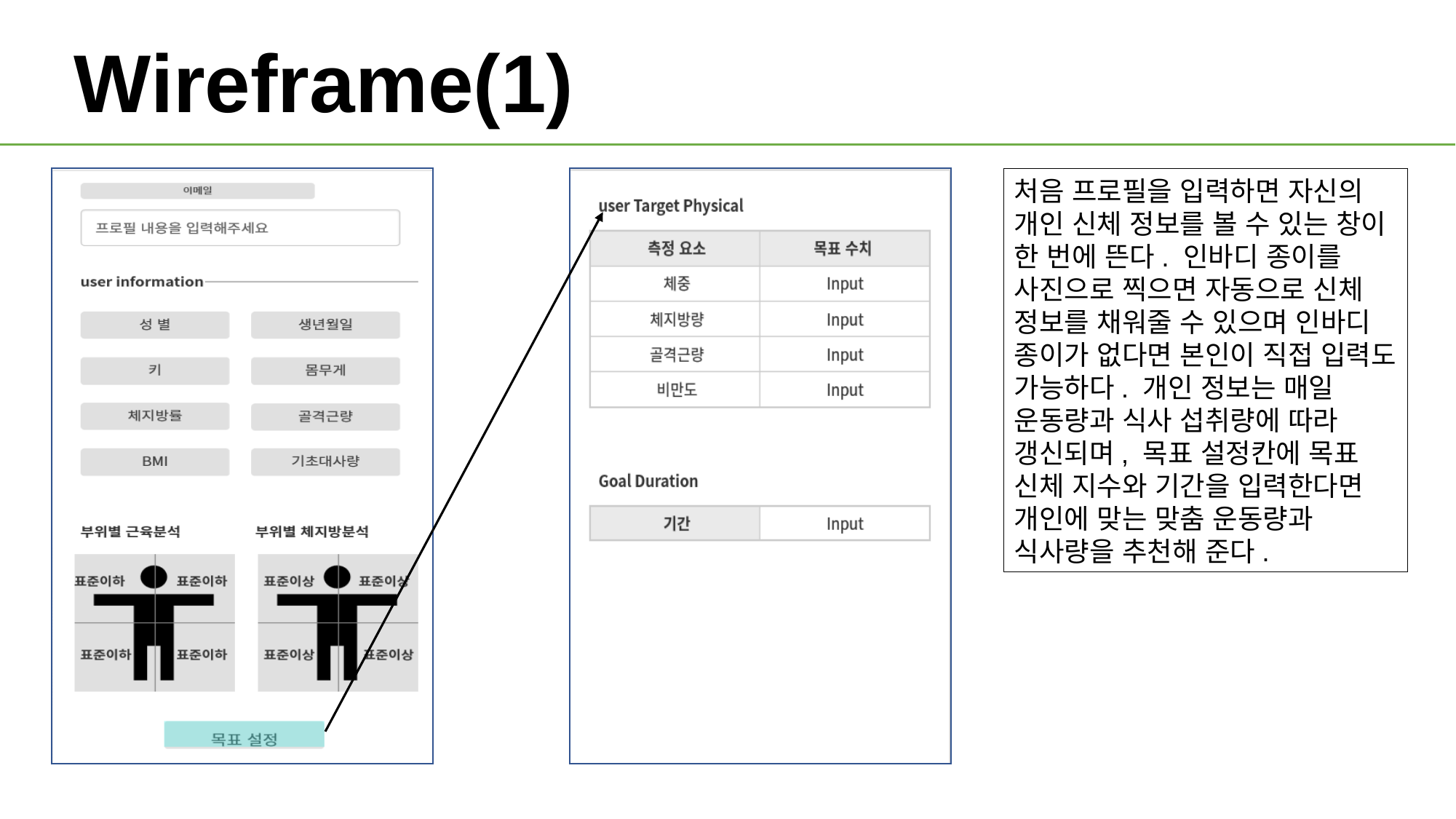

Wireframe(1)

처음 프로필을 입력하면 자신의 개인 신체 정보를 볼 수 있는 창이 한 번에 뜬다. 인바디 종이를 사진으로 찍으면 자동으로 신체 정보를 채워줄 수 있으며 인바디 종이가 없다면 본인이 직접 입력도 가능하다. 개인 정보는 매일 운동량과 식사 섭취량에 따라 갱신되며, 목표 설정칸에 목표 신체 지수와 기간을 입력한다면 개인에 맞는 맞춤 운동량과 식사량을 추천해 준다.